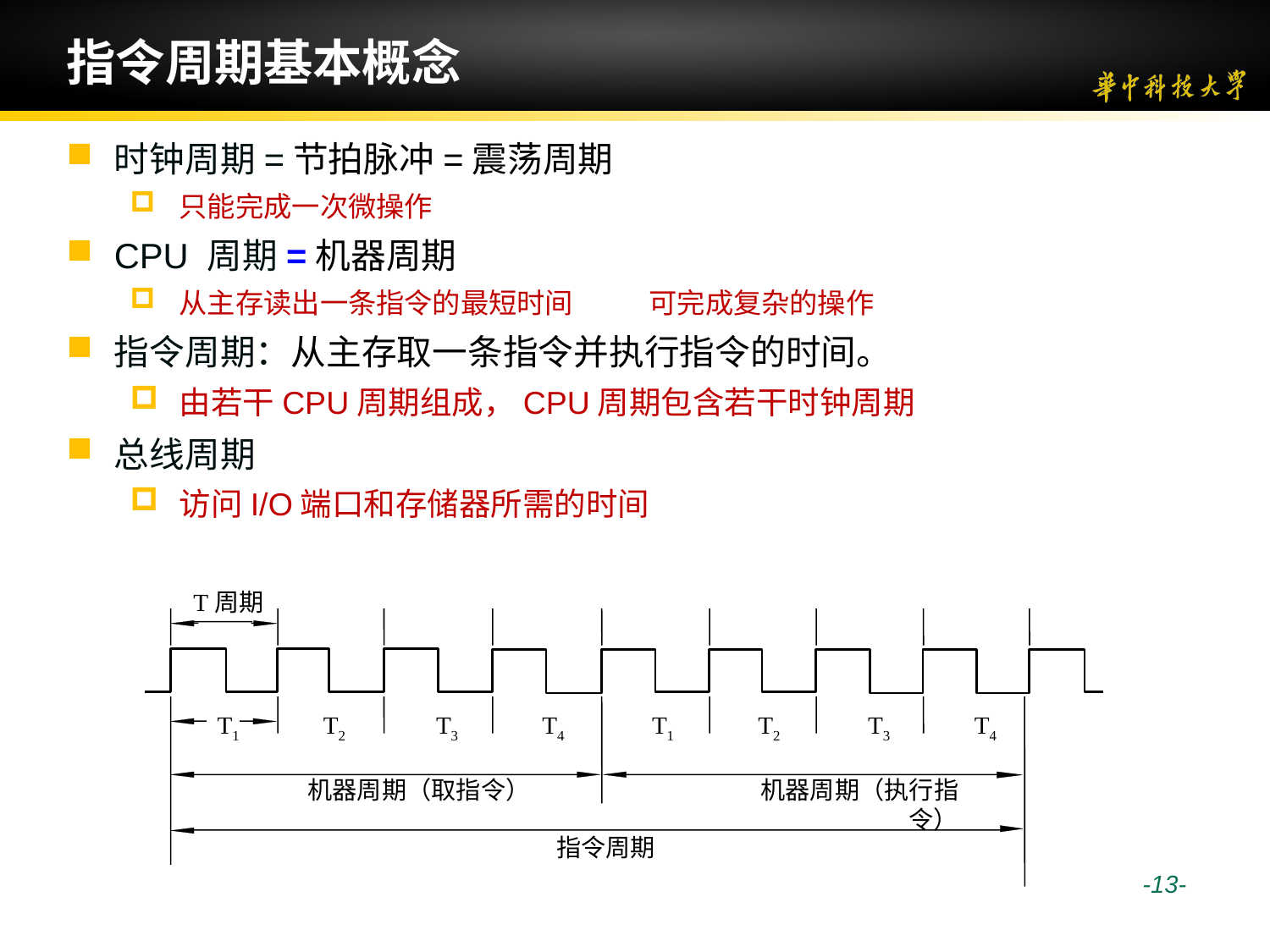

# 指令周期基本概念
时钟周期=节拍脉冲=震荡周期
只能完成一次微操作
CPU 周期=机器周期
从主存读出一条指令的最短时间            可完成复杂的操作
指令周期：从主存取一条指令并执行指令的时间。
由若干CPU周期组成，CPU周期包含若干时钟周期
总线周期
访问I/O端口和存储器所需的时间
T周期

T1

T2
T3
T4
T1
T2
T3
T4

机器周期（取指令）
机器周期（执行指令）

指令周期
 -13-